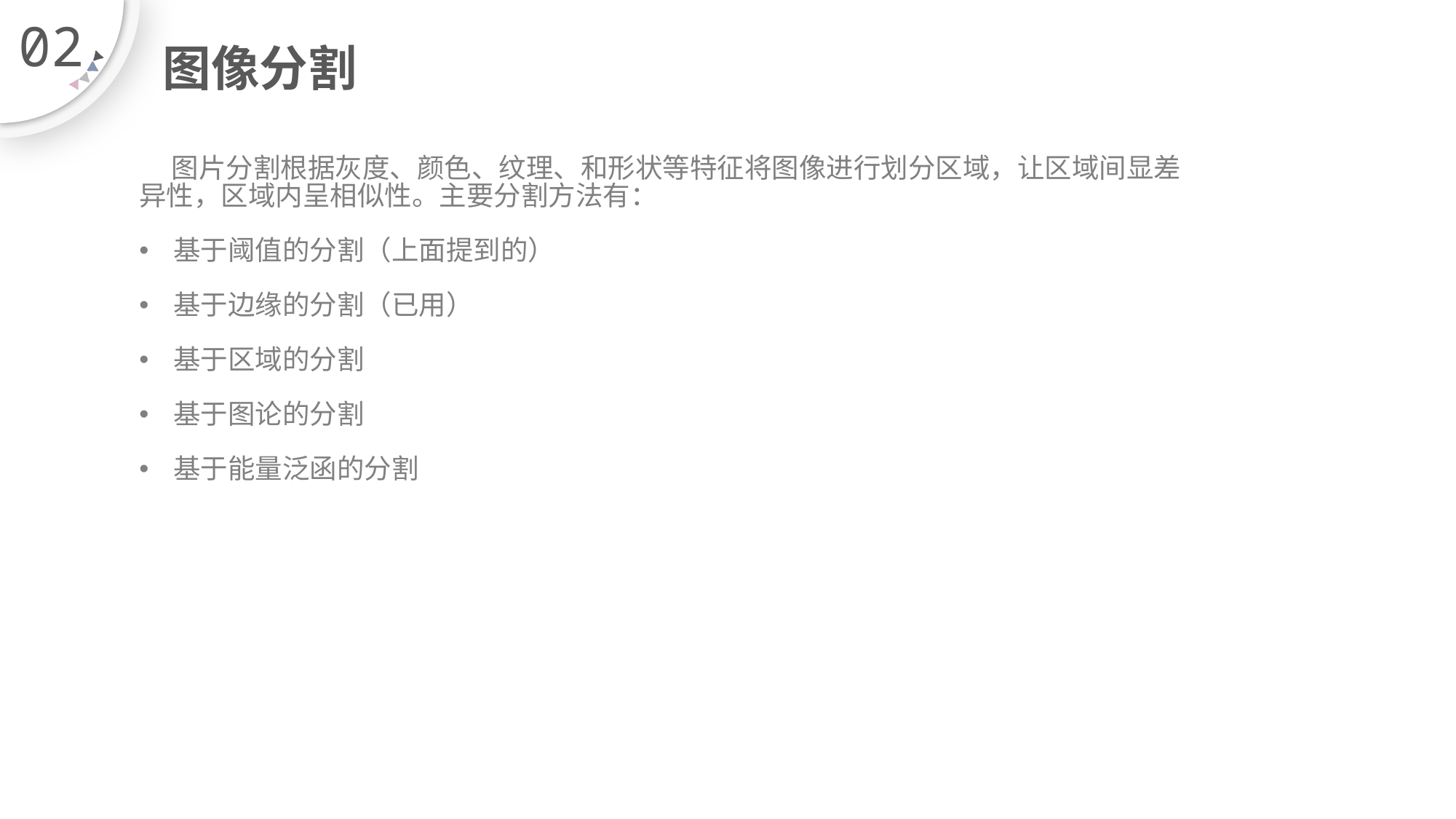

02

图像分割
    图片分割根据灰度、颜色、纹理、和形状等特征将图像进行划分区域，让区域间显差异性，区域内呈相似性。主要分割方法有：

基于阈值的分割（上面提到的）

基于边缘的分割（已用）

基于区域的分割

基于图论的分割

基于能量泛函的分割